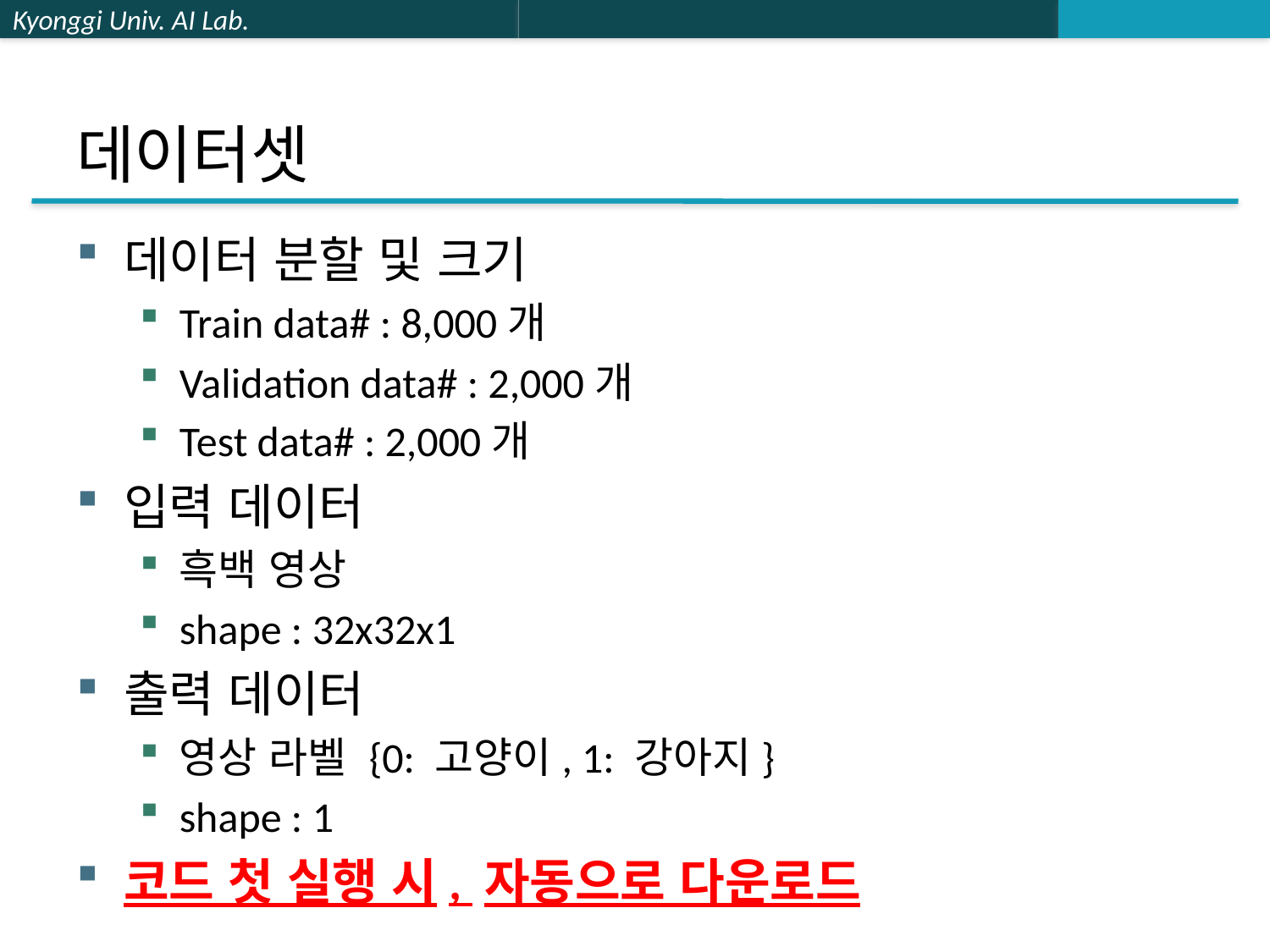

# 데이터셋
데이터 분할 및 크기
Train data# : 8,000개
Validation data# : 2,000개
Test data# : 2,000개
입력 데이터
흑백 영상
shape : 32x32x1
출력 데이터
영상 라벨 {0: 고양이, 1: 강아지}
shape : 1
코드 첫 실행 시, 자동으로 다운로드